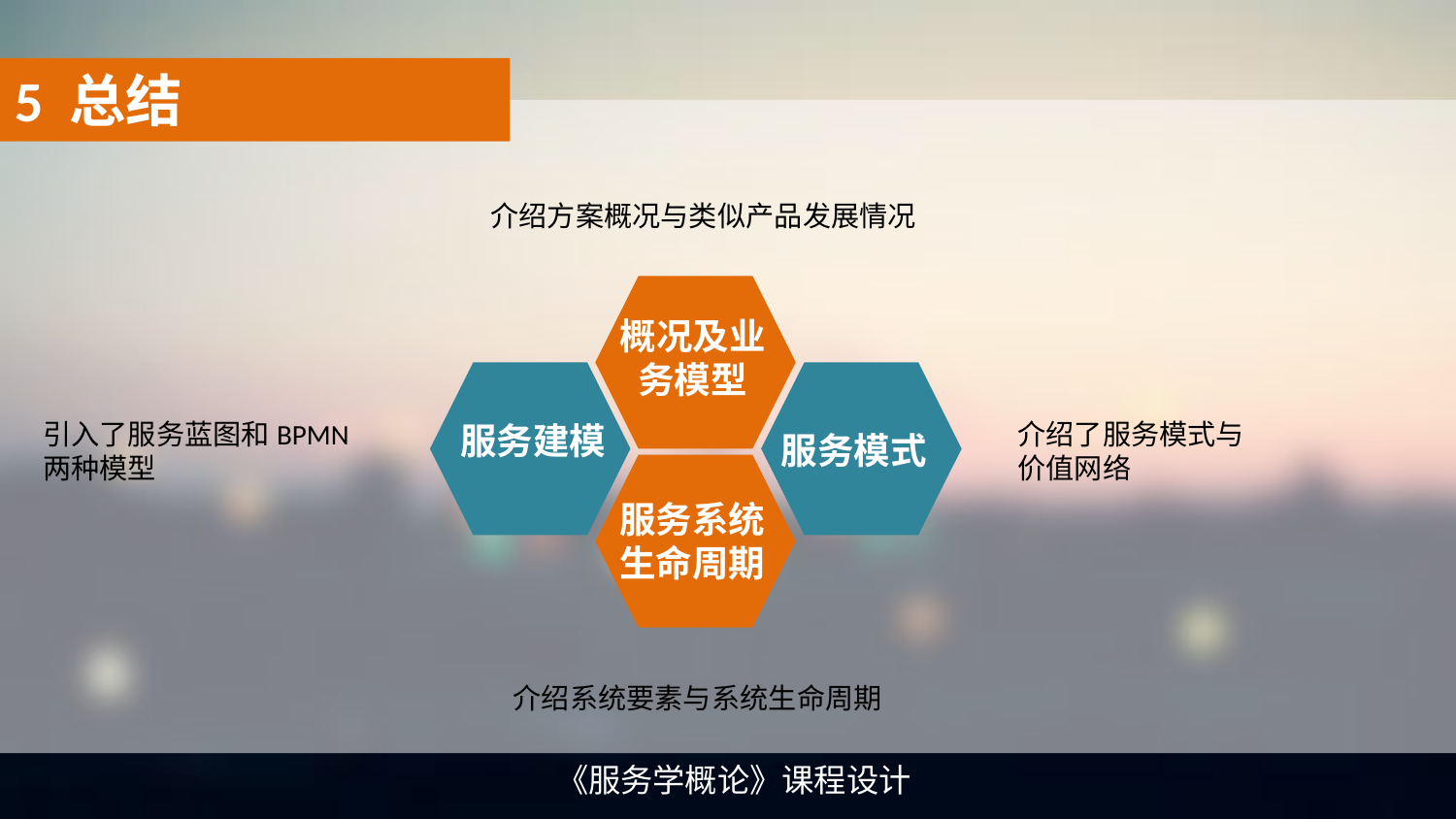

5 总结

介绍方案概况与类似产品发展情况

概况及业务模型

引入了服务蓝图和BPMN两种模型
介绍了服务模式与价值网络
服务建模
服务模式

服务系统生命周期
介绍系统要素与系统生命周期
《服务学概论》课程设计